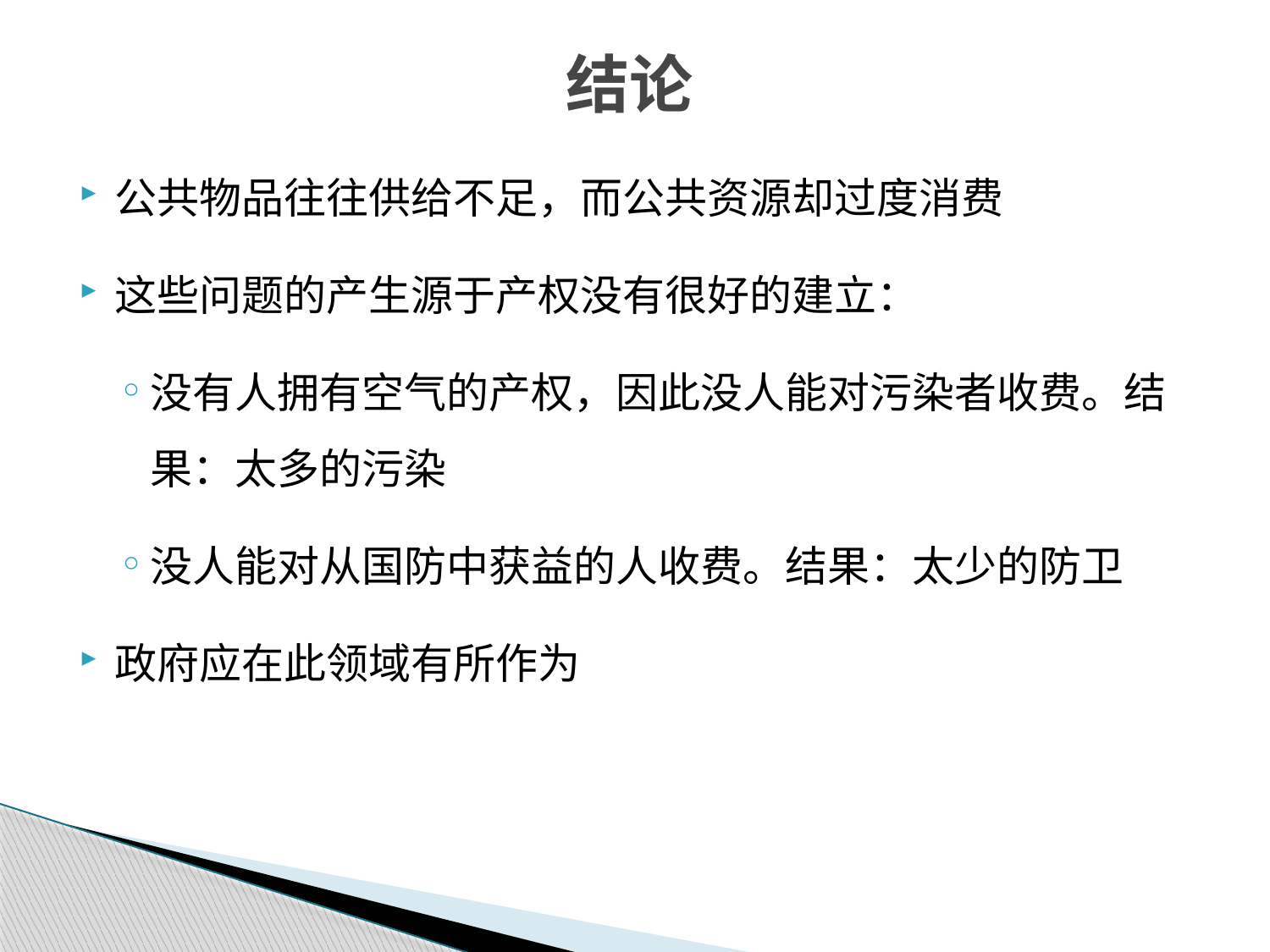

结论
公共物品往往供给不足，而公共资源却过度消费
这些问题的产生源于产权没有很好的建立：
没有人拥有空气的产权，因此没人能对污染者收费。结果：太多的污染
没人能对从国防中获益的人收费。结果：太少的防卫
政府应在此领域有所作为